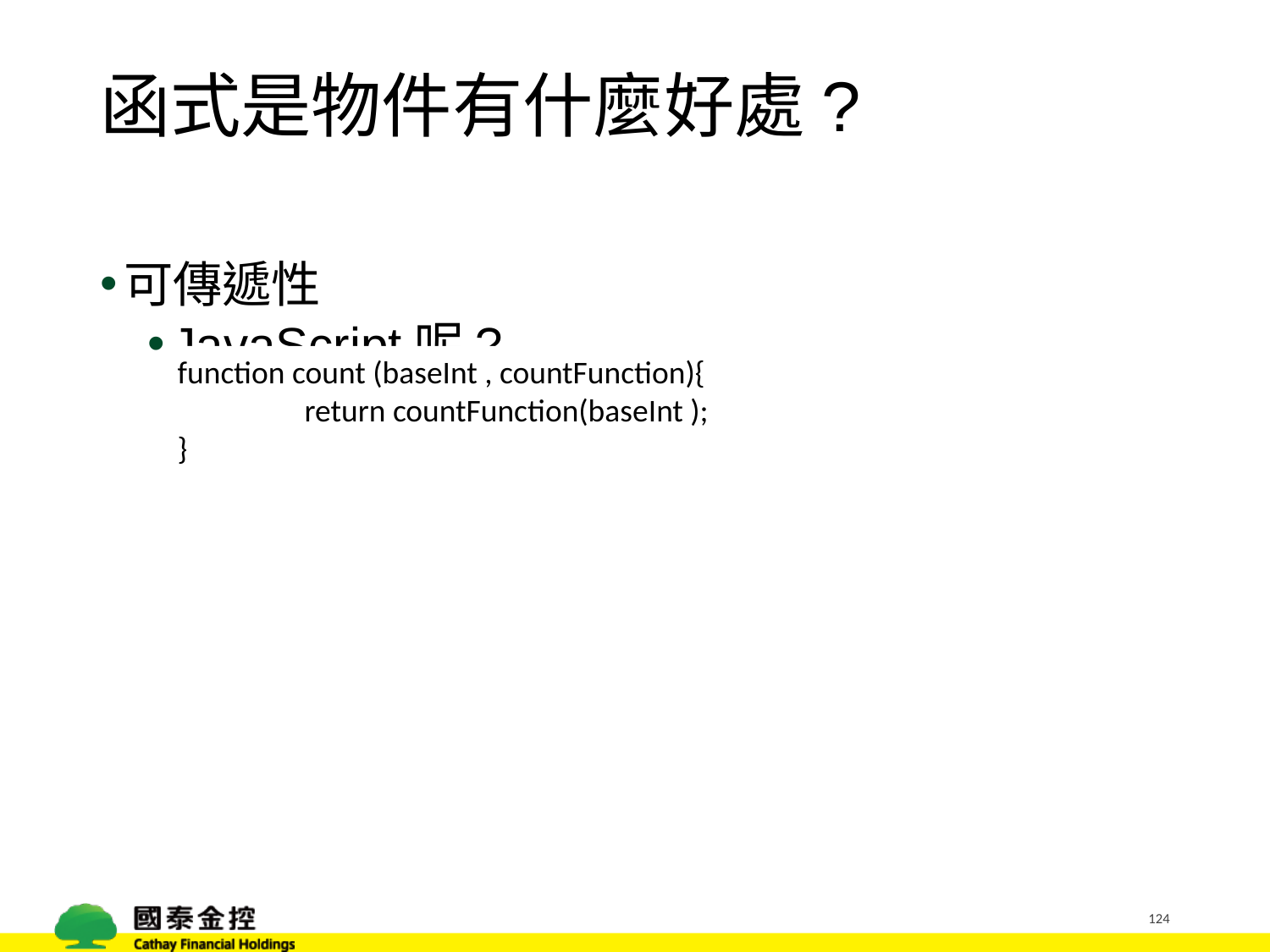

# 函式是物件有什麼好處?
可傳遞性
JavaScript呢?

function count (baseInt , countFunction){
	return countFunction(baseInt );
}